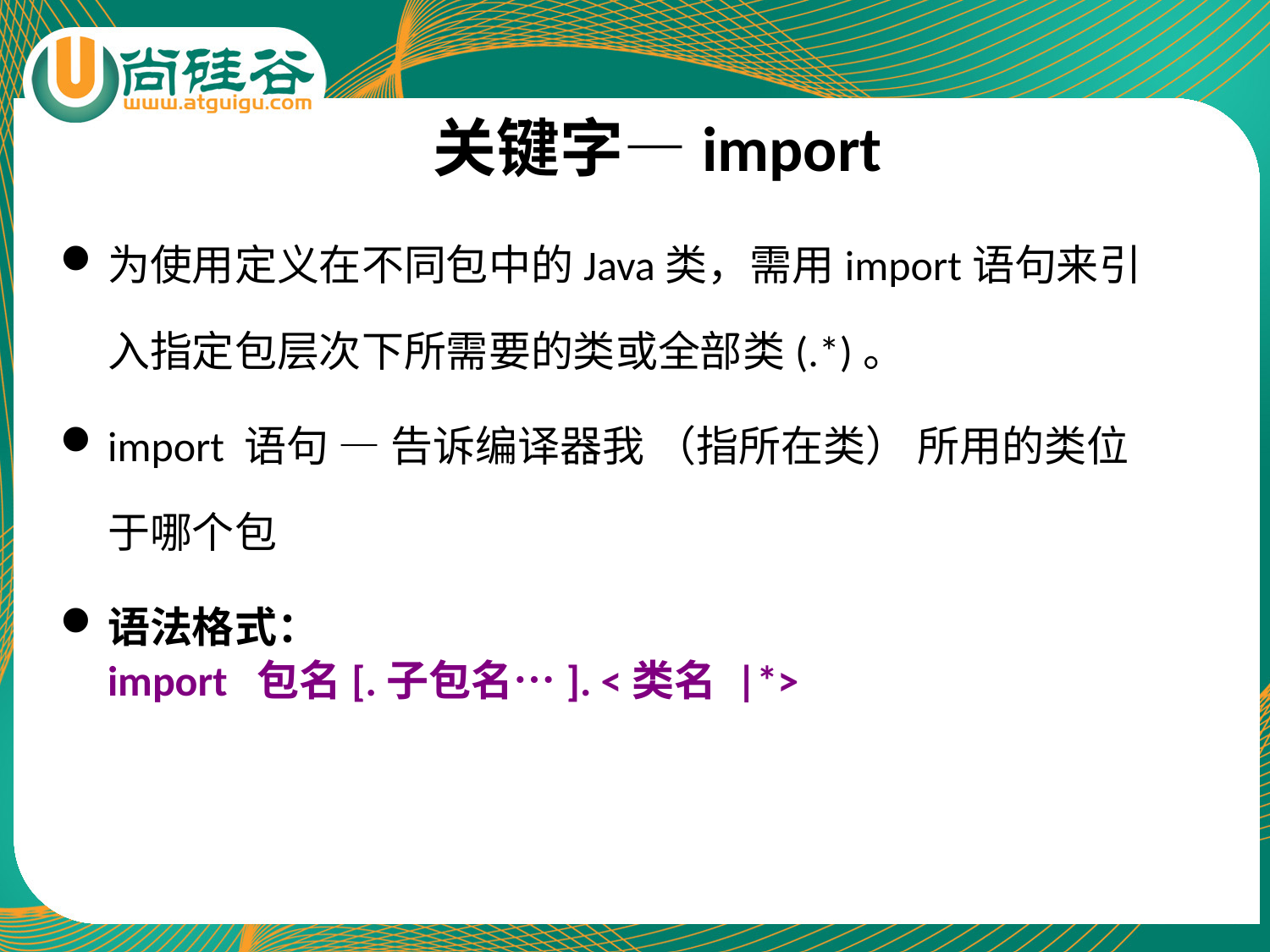

# 关键字—import
为使用定义在不同包中的Java类，需用import语句来引入指定包层次下所需要的类或全部类(.*)。
import 语句 — 告诉编译器我 （指所在类） 所用的类位于哪个包
语法格式：
	import  包名[.子包名…]. <类名 |*>